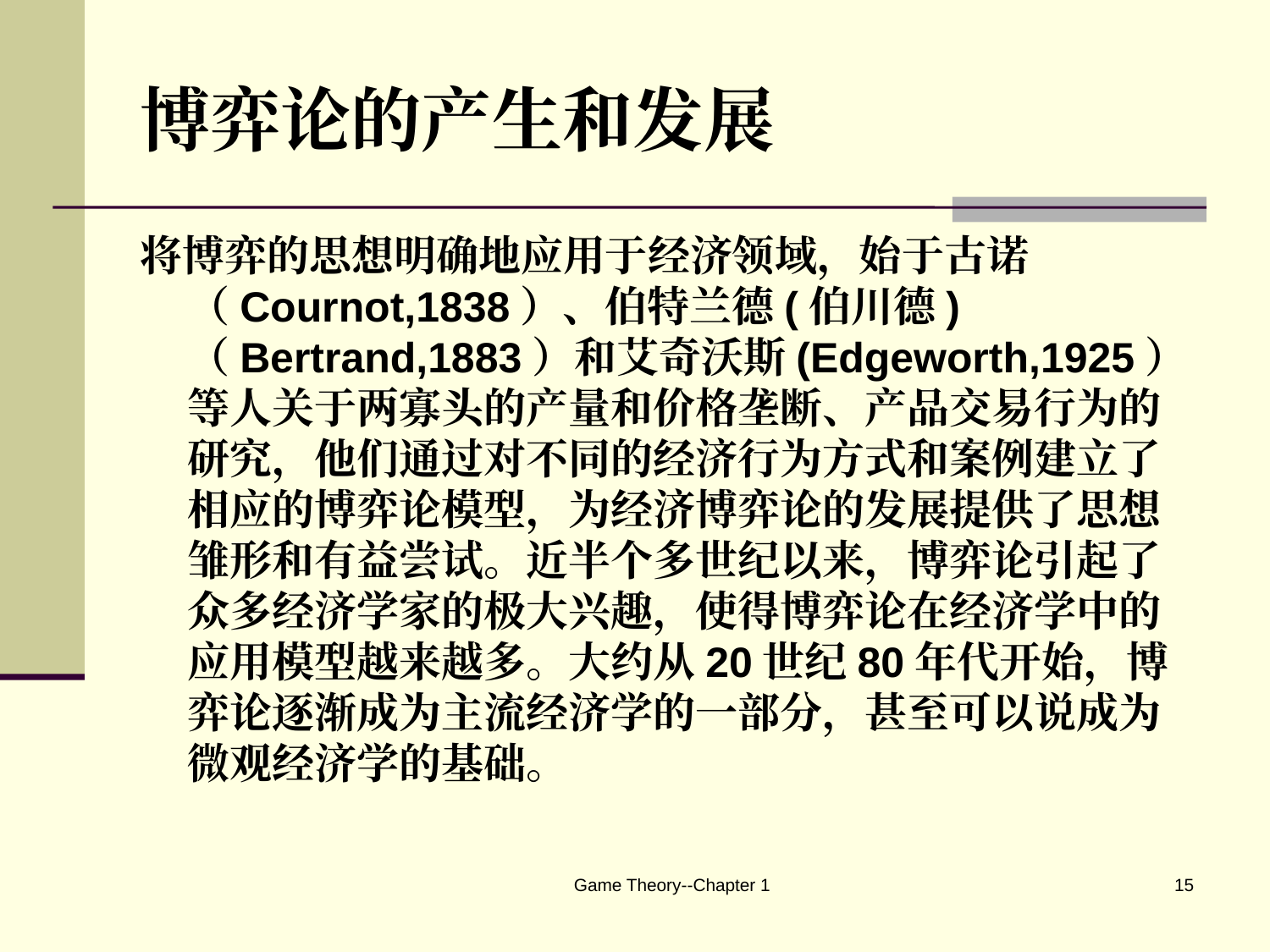

# 博弈论的产生和发展
将博弈的思想明确地应用于经济领域，始于古诺（Cournot,1838）、伯特兰德(伯川德)（Bertrand,1883）和艾奇沃斯(Edgeworth,1925）等人关于两寡头的产量和价格垄断、产品交易行为的研究，他们通过对不同的经济行为方式和案例建立了相应的博弈论模型，为经济博弈论的发展提供了思想雏形和有益尝试。近半个多世纪以来，博弈论引起了众多经济学家的极大兴趣，使得博弈论在经济学中的应用模型越来越多。大约从20世纪80年代开始，博弈论逐渐成为主流经济学的一部分，甚至可以说成为微观经济学的基础。

Game Theory--Chapter 1
15